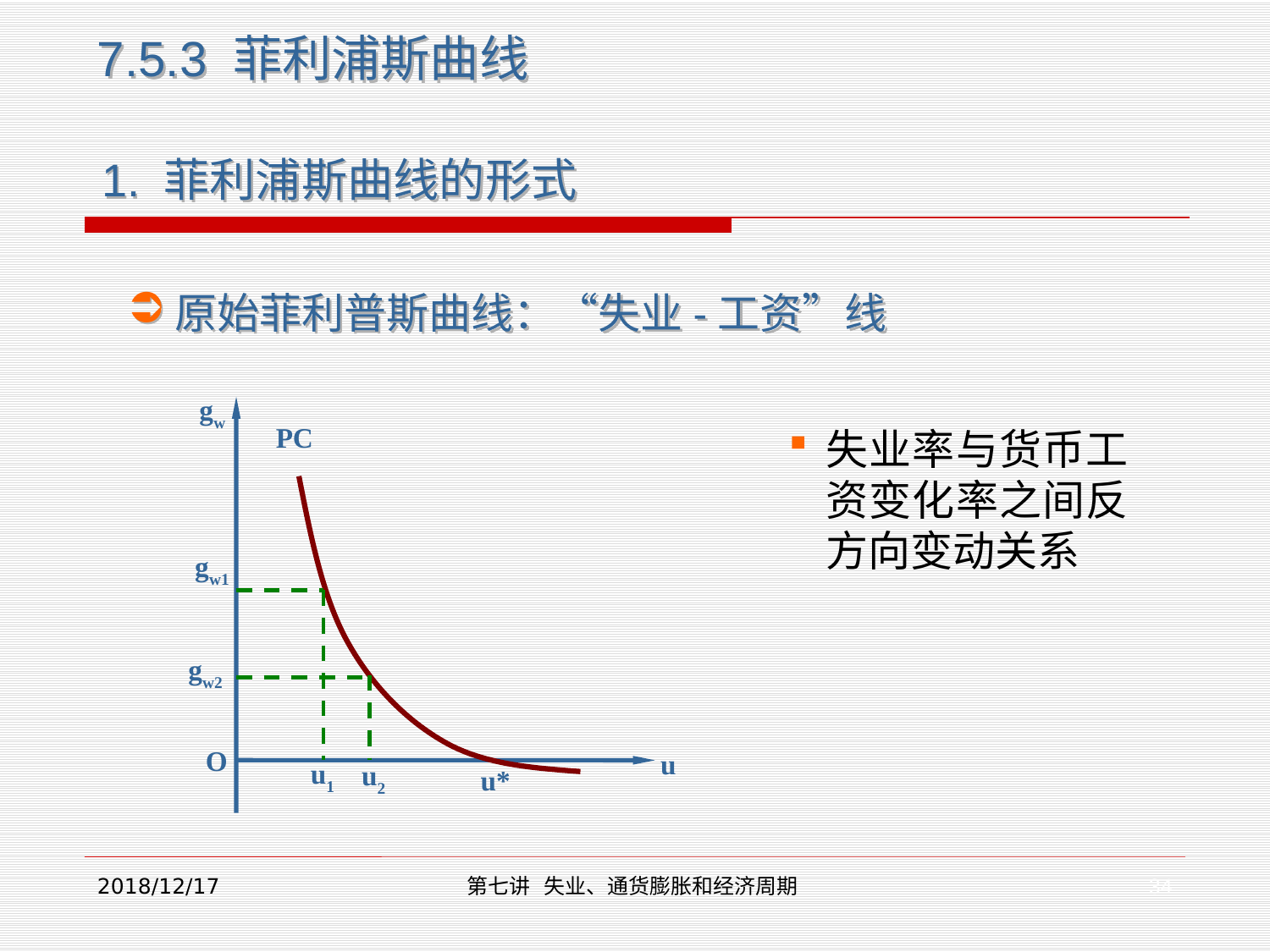

7.5.3 菲利浦斯曲线
1. 菲利浦斯曲线的形式
原始菲利普斯曲线：“失业-工资”线
gw

PC

gw1
gw2
O
u
u1
u2

u*
失业率与货币工资变化率之间反方向变动关系
34
2018/12/17
第七讲   失业、通货膨胀和经济周期